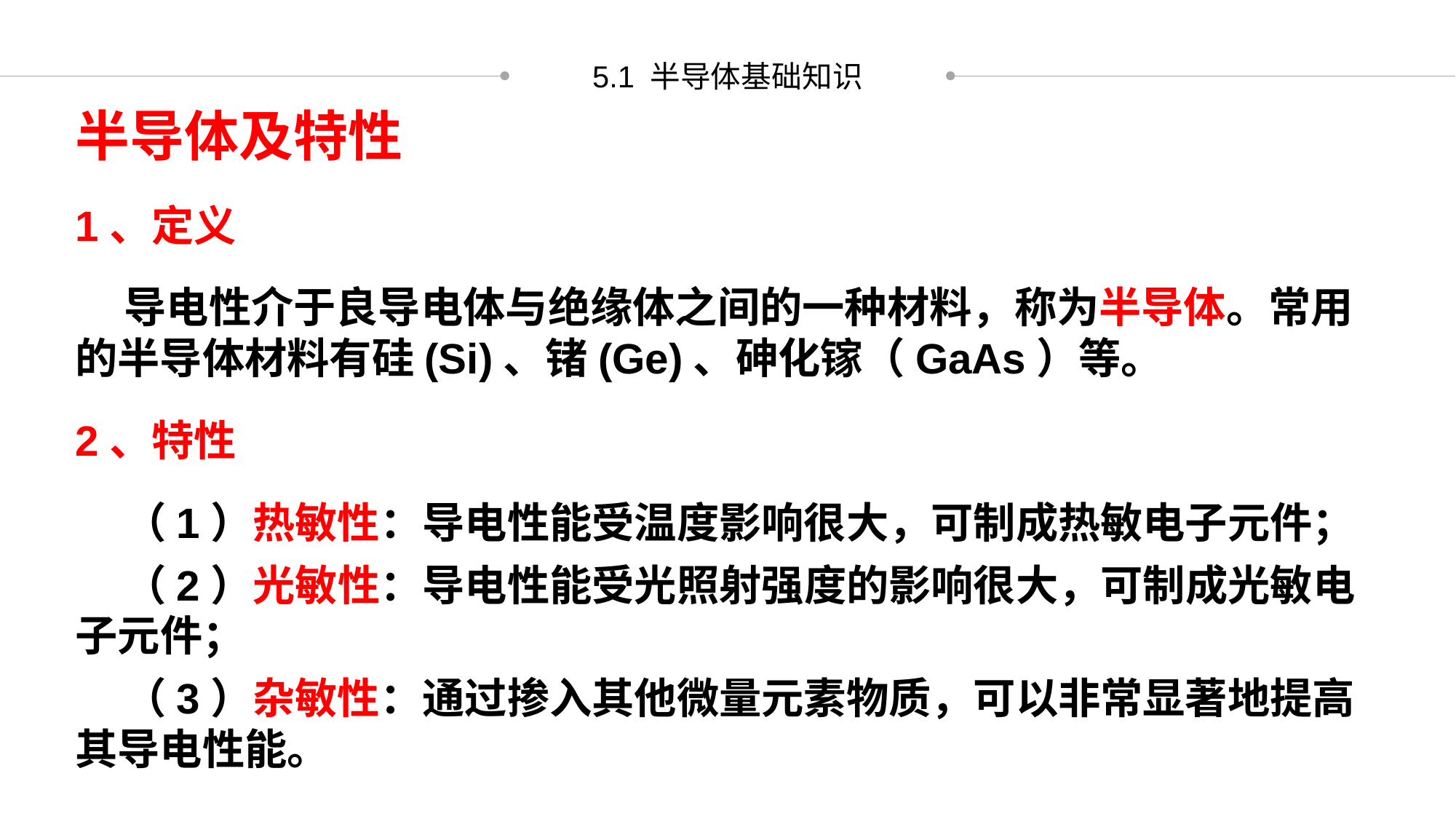

5.1 半导体基础知识
半导体及特性
1、定义
    导电性介于良导电体与绝缘体之间的一种材料，称为半导体。常用的半导体材料有硅(Si)、锗(Ge)、砷化镓（GaAs）等。
2、特性
    （1）热敏性：导电性能受温度影响很大，可制成热敏电子元件；
    （2）光敏性：导电性能受光照射强度的影响很大，可制成光敏电子元件；
    （3）杂敏性：通过掺入其他微量元素物质，可以非常显著地提高其导电性能。